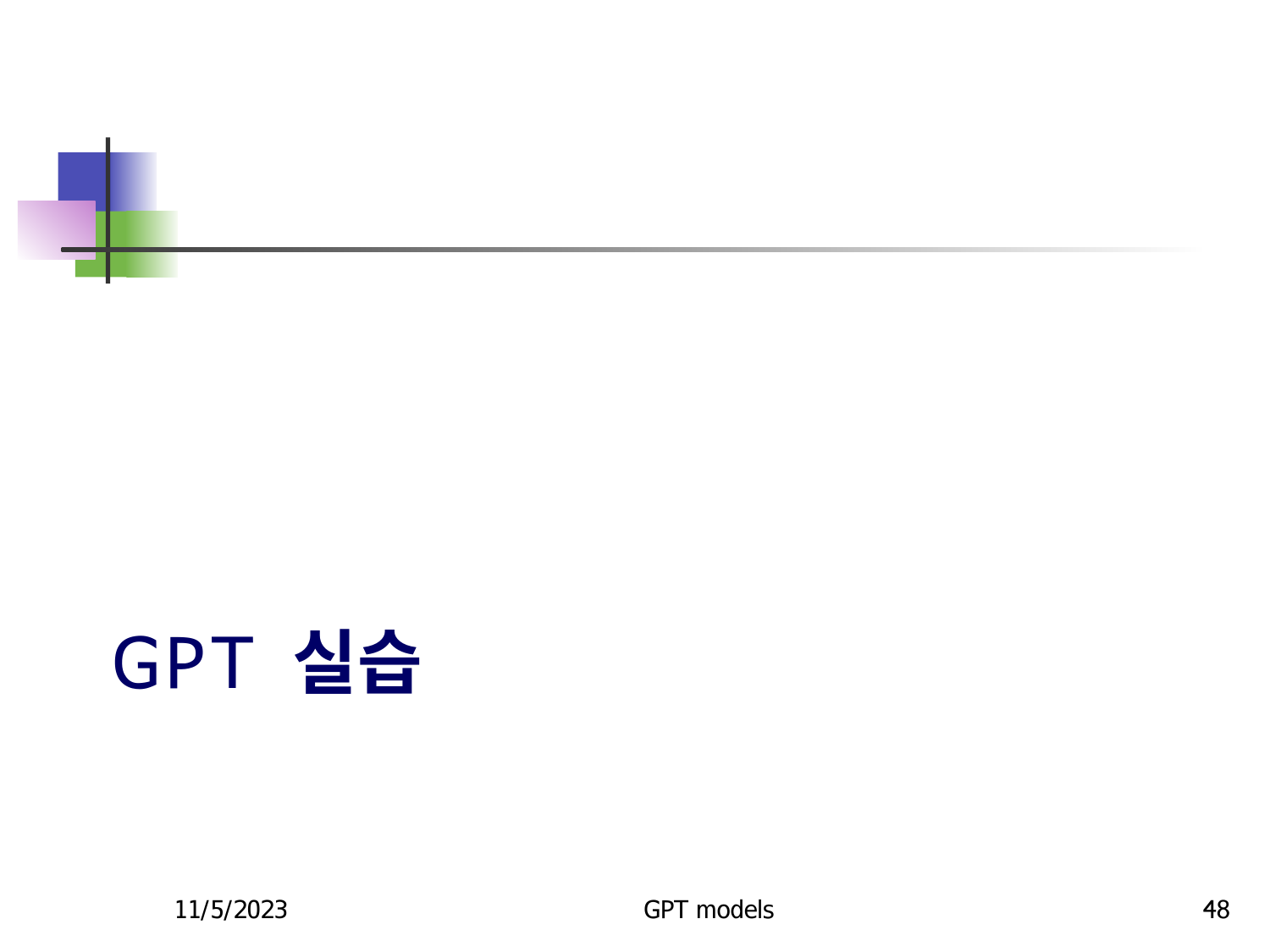

# gpt 실습
11/5/2023
GPT models
48